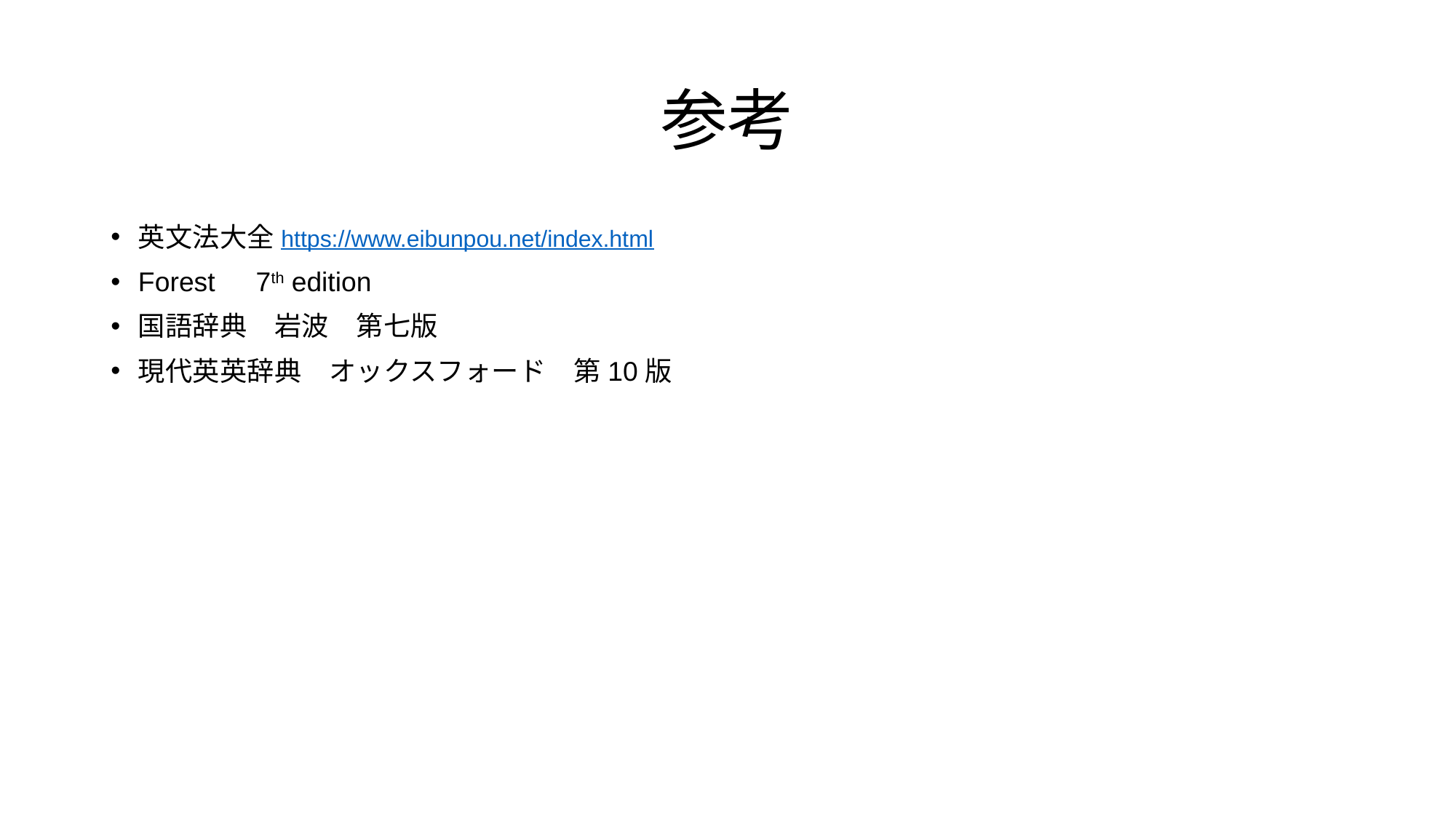

# 参考
英文法大全https://www.eibunpou.net/index.html
Forest　7th edition
国語辞典　岩波　第七版
現代英英辞典　オックスフォード　第10版